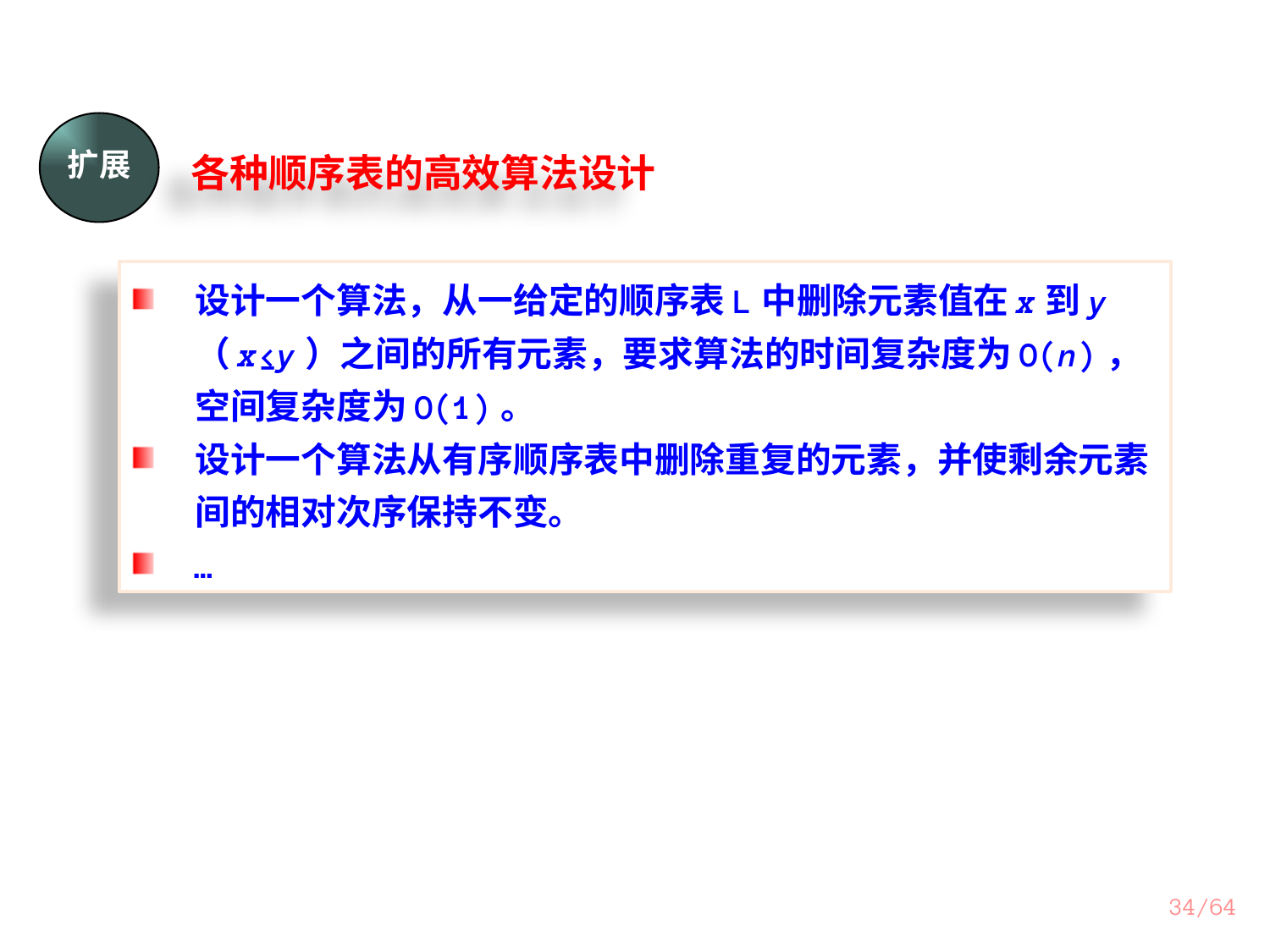

扩展
各种顺序表的高效算法设计
设计一个算法，从一给定的顺序表L中删除元素值在x到y（x≤y）之间的所有元素，要求算法的时间复杂度为O(n)，空间复杂度为O(1)。
设计一个算法从有序顺序表中删除重复的元素，并使剩余元素间的相对次序保持不变。
…
34/64